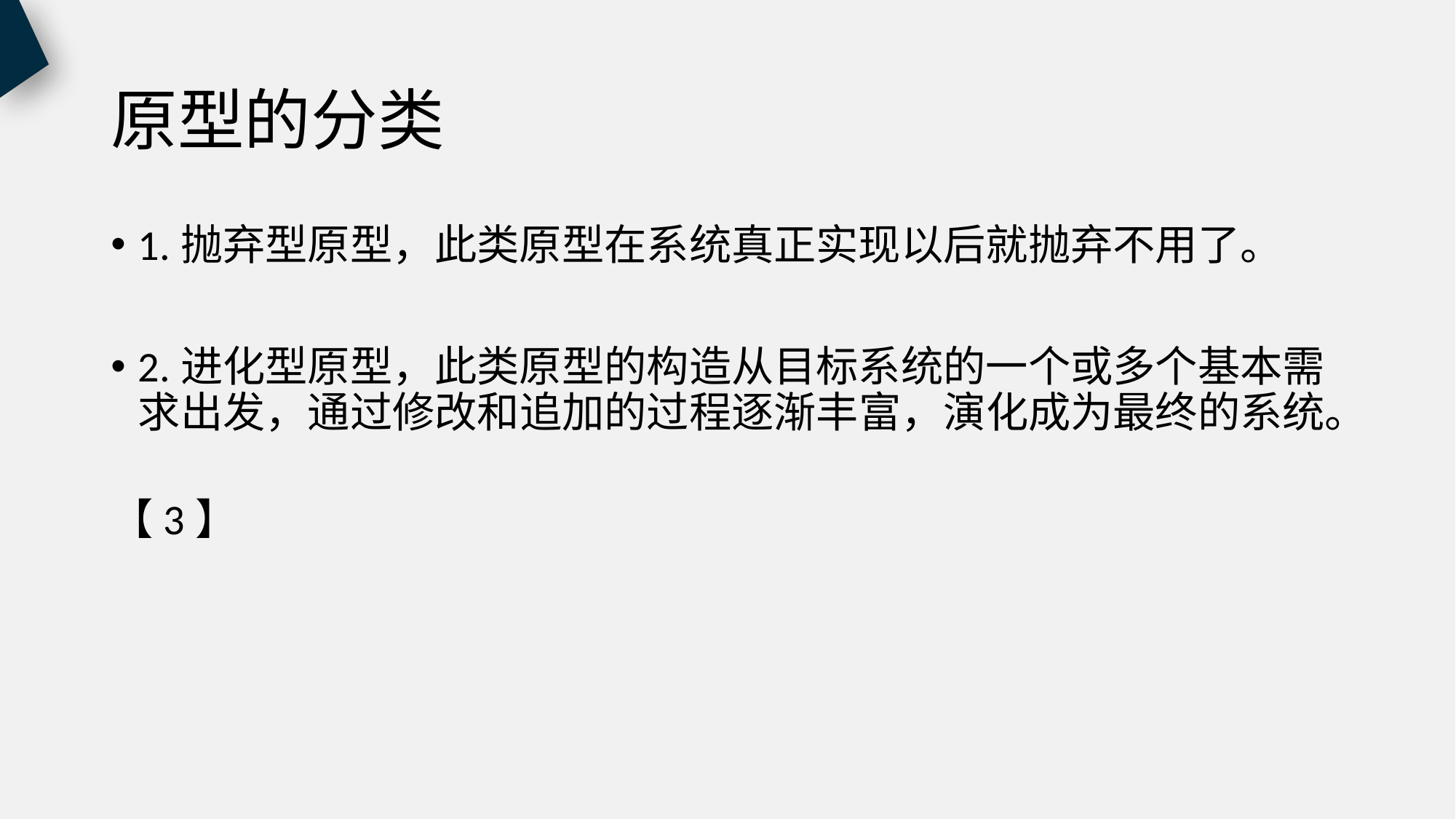

# 原型的分类
1.抛弃型原型，此类原型在系统真正实现以后就抛弃不用了。

2.进化型原型，此类原型的构造从目标系统的一个或多个基本需求出发，通过修改和追加的过程逐渐丰富，演化成为最终的系统。
										     【3】